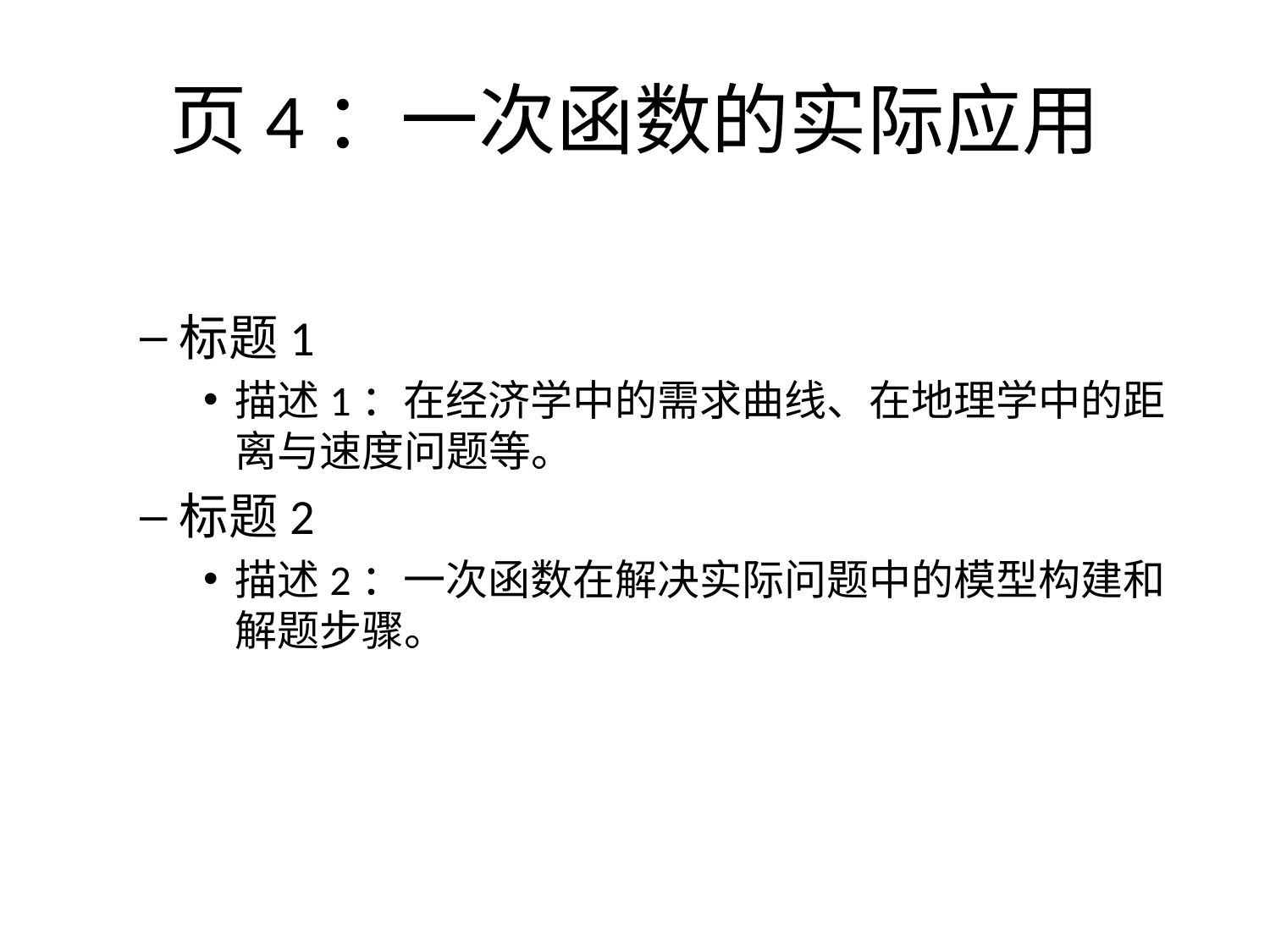

# 页4：一次函数的实际应用

标题1
描述1：在经济学中的需求曲线、在地理学中的距离与速度问题等。
标题2
描述2：一次函数在解决实际问题中的模型构建和解题步骤。